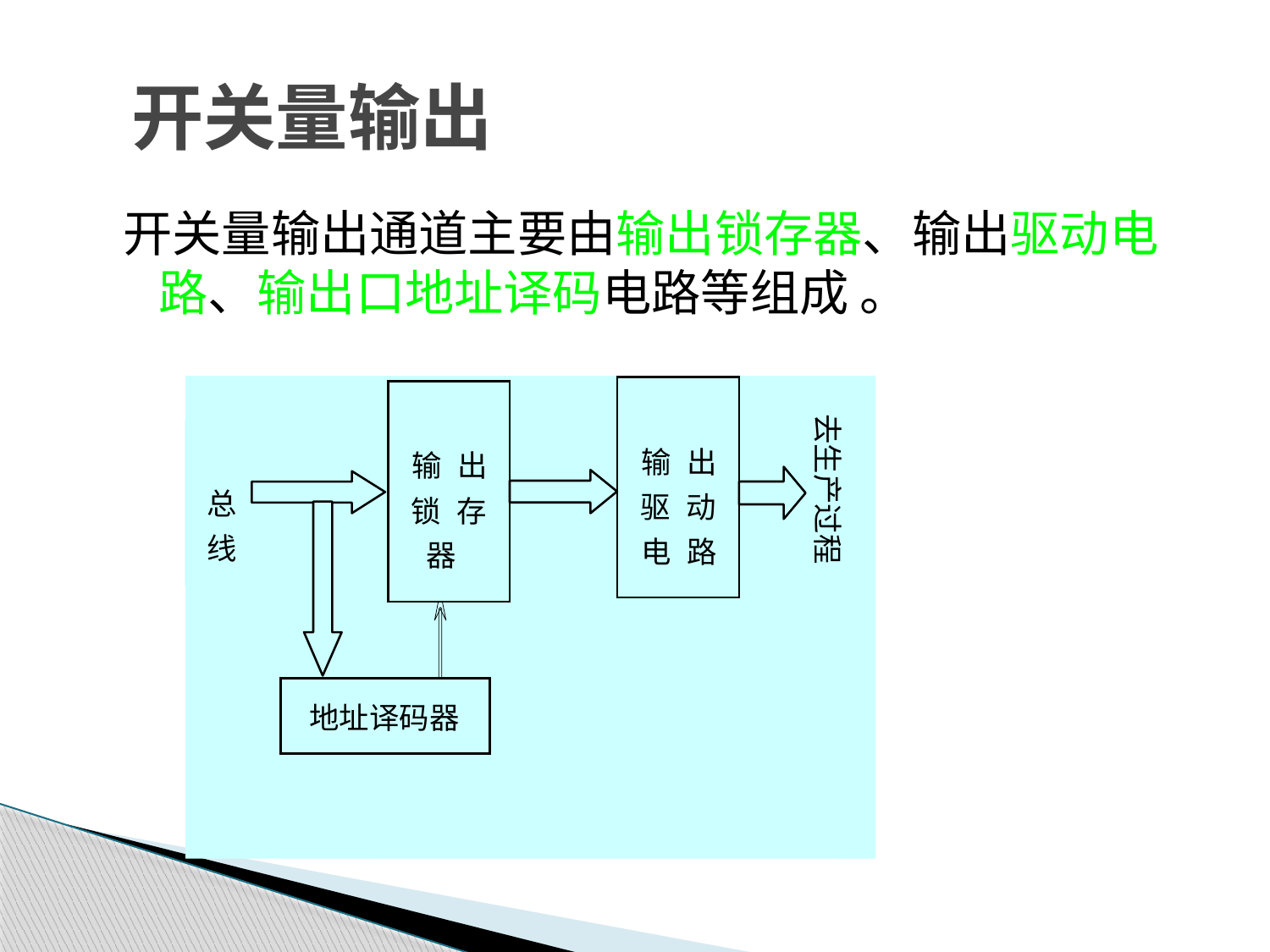

# 开关量输出
开关量输出通道主要由输出锁存器、输出驱动电路、输出口地址译码电路等组成 。

输
出

输
出

去生产过程
总

驱
动

锁
存

线

电
路

器

地址译码器